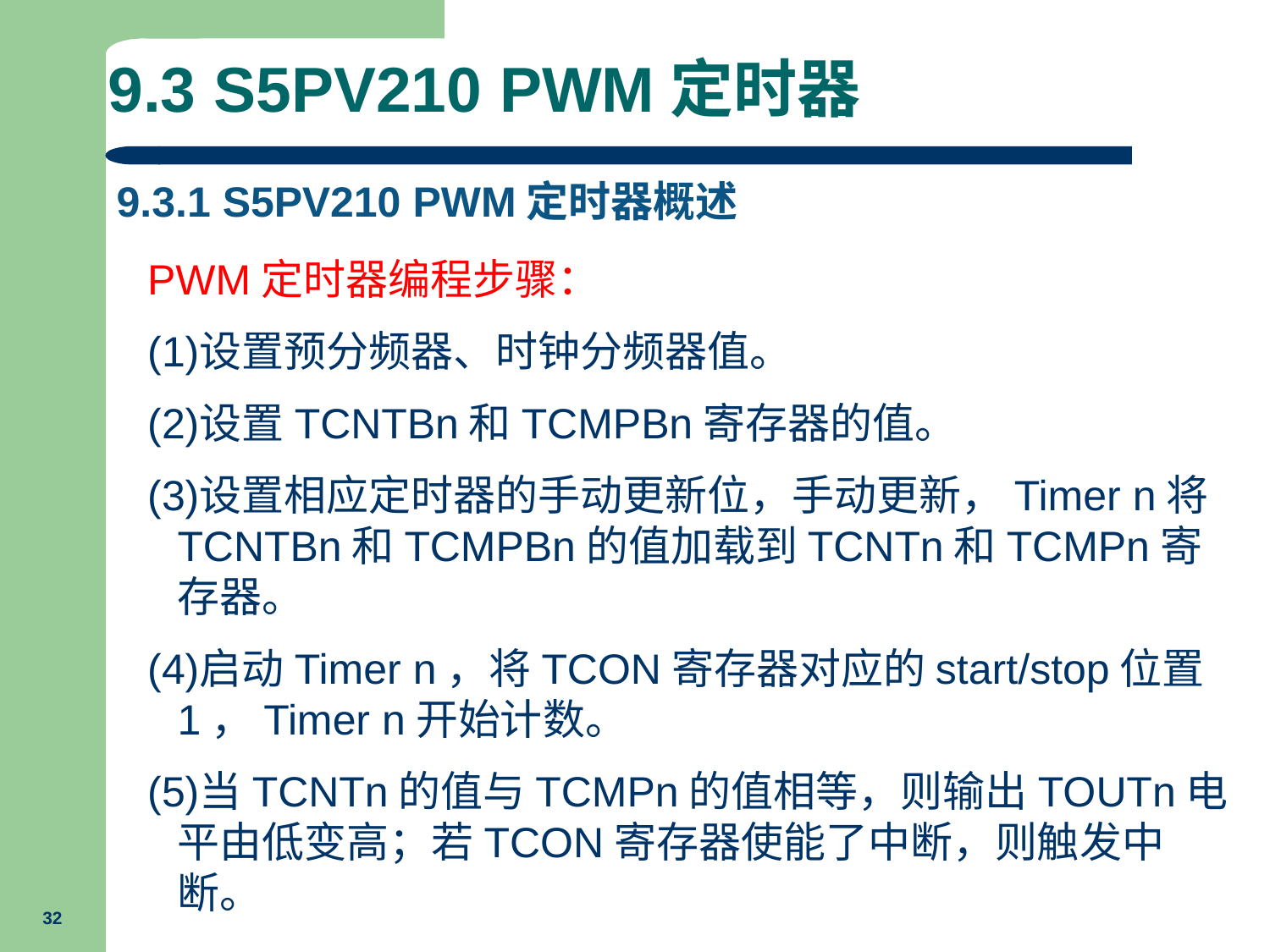

# 9.3 S5PV210 PWM定时器
9.3.1 S5PV210 PWM定时器概述
PWM定时器编程步骤：
设置预分频器、时钟分频器值。
设置TCNTBn和TCMPBn寄存器的值。
设置相应定时器的手动更新位，手动更新，Timer n将TCNTBn和TCMPBn的值加载到TCNTn和TCMPn寄存器。
启动Timer n，将TCON寄存器对应的start/stop位置1，Timer n开始计数。
当TCNTn的值与TCMPn的值相等，则输出TOUTn电平由低变高；若TCON寄存器使能了中断，则触发中断。
32